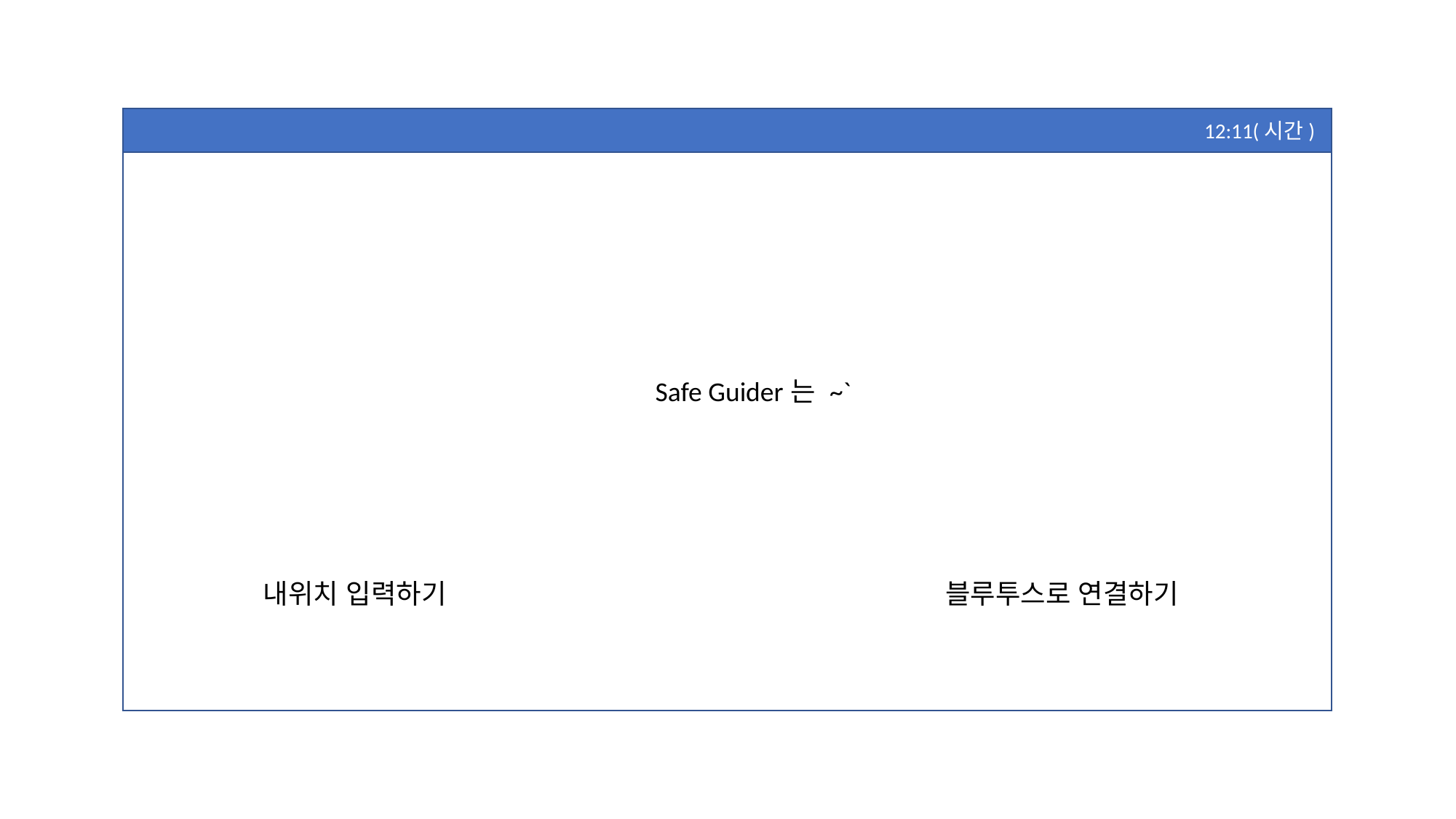

12:11(시간)
Safe Guider는 ~`
내위치 입력하기
블루투스로 연결하기